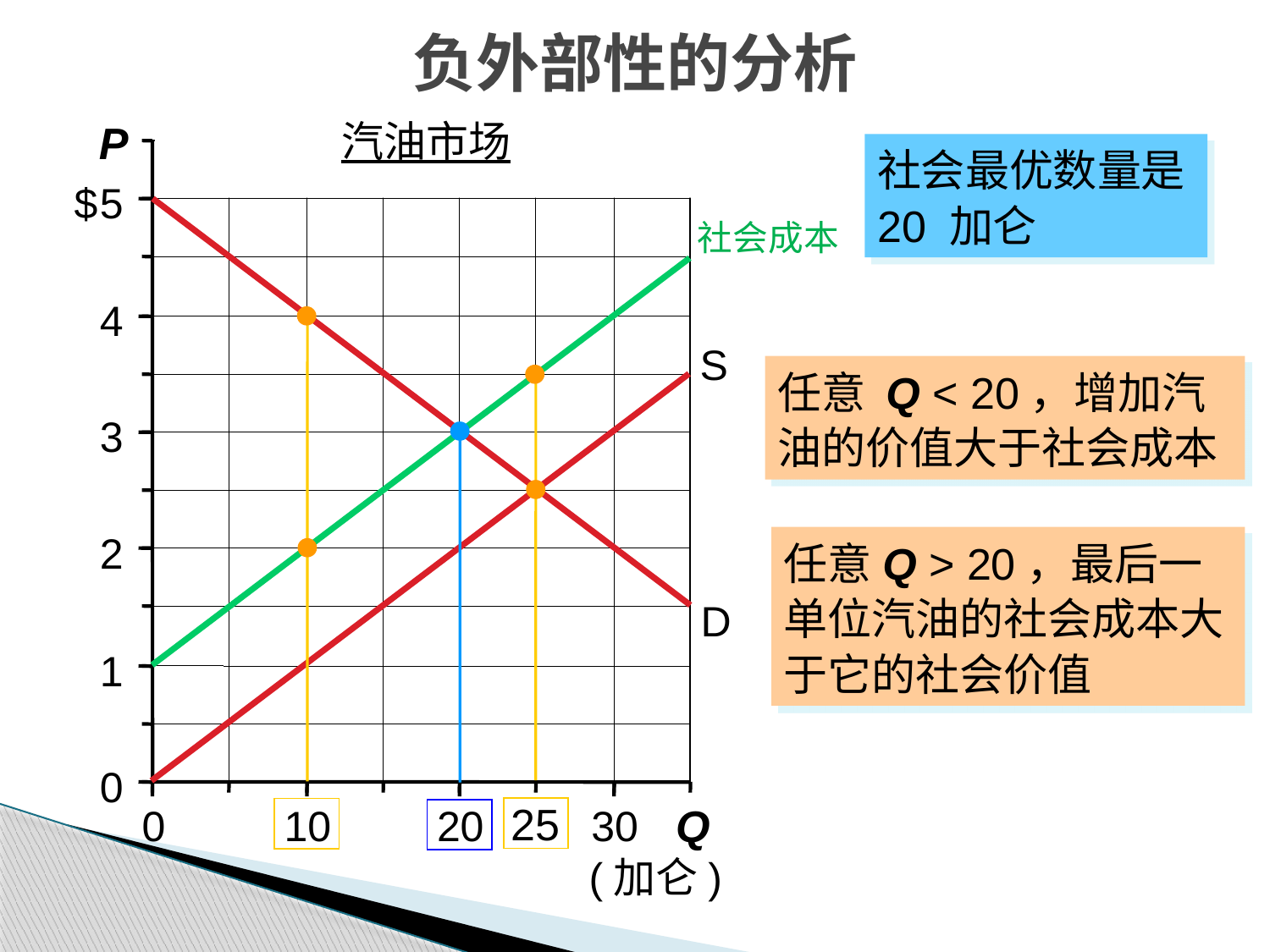

负外部性的分析

5

4

3

2

1

0

0
10
20
30
P
$
Q
(加仑)
汽油市场
社会最优数量是20 加仑

社会成本

S
任意 Q < 20，增加汽油的价值大于社会成本

任意Q > 20，最后一单位汽油的社会成本大于它的社会价值
D
25